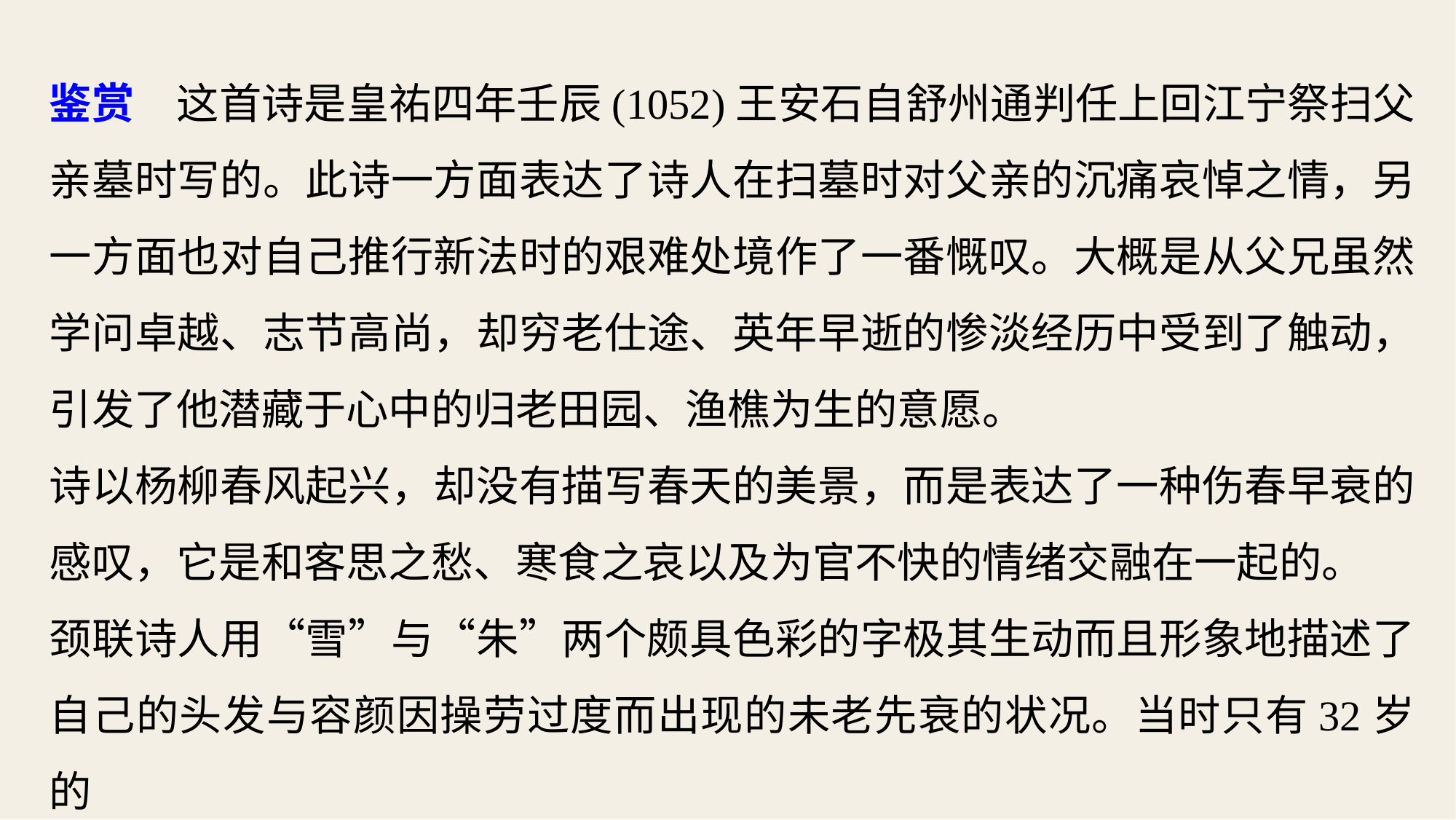

鉴赏　这首诗是皇祐四年壬辰(1052)王安石自舒州通判任上回江宁祭扫父亲墓时写的。此诗一方面表达了诗人在扫墓时对父亲的沉痛哀悼之情，另一方面也对自己推行新法时的艰难处境作了一番慨叹。大概是从父兄虽然学问卓越、志节高尚，却穷老仕途、英年早逝的惨淡经历中受到了触动，引发了他潜藏于心中的归老田园、渔樵为生的意愿。
诗以杨柳春风起兴，却没有描写春天的美景，而是表达了一种伤春早衰的感叹，它是和客思之愁、寒食之哀以及为官不快的情绪交融在一起的。
颈联诗人用“雪”与“朱”两个颇具色彩的字极其生动而且形象地描述了自己的头发与容颜因操劳过度而出现的未老先衰的状况。当时只有32岁的